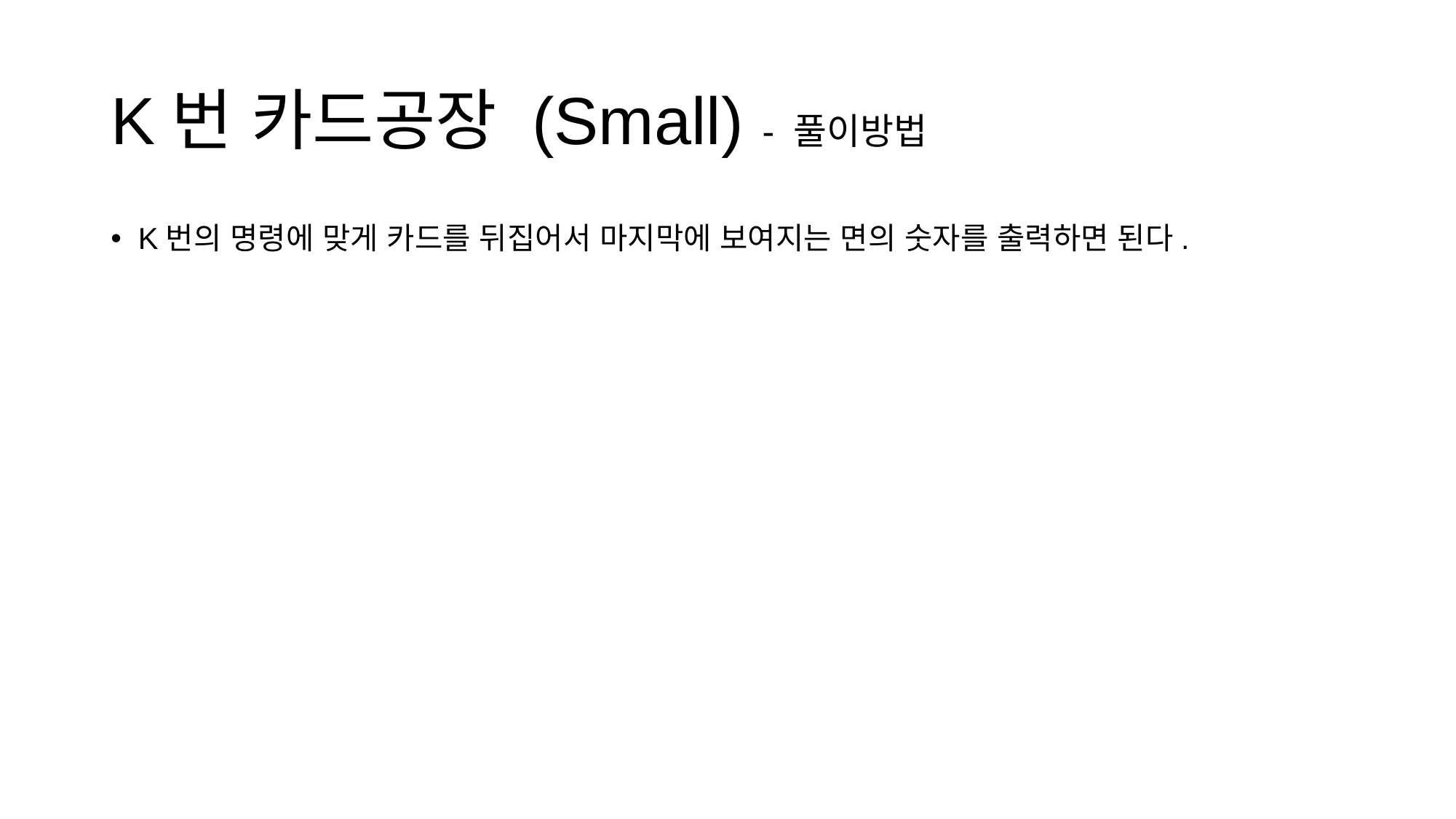

# K번 카드공장 (Small) - 풀이방법
K번의 명령에 맞게 카드를 뒤집어서 마지막에 보여지는 면의 숫자를 출력하면 된다.